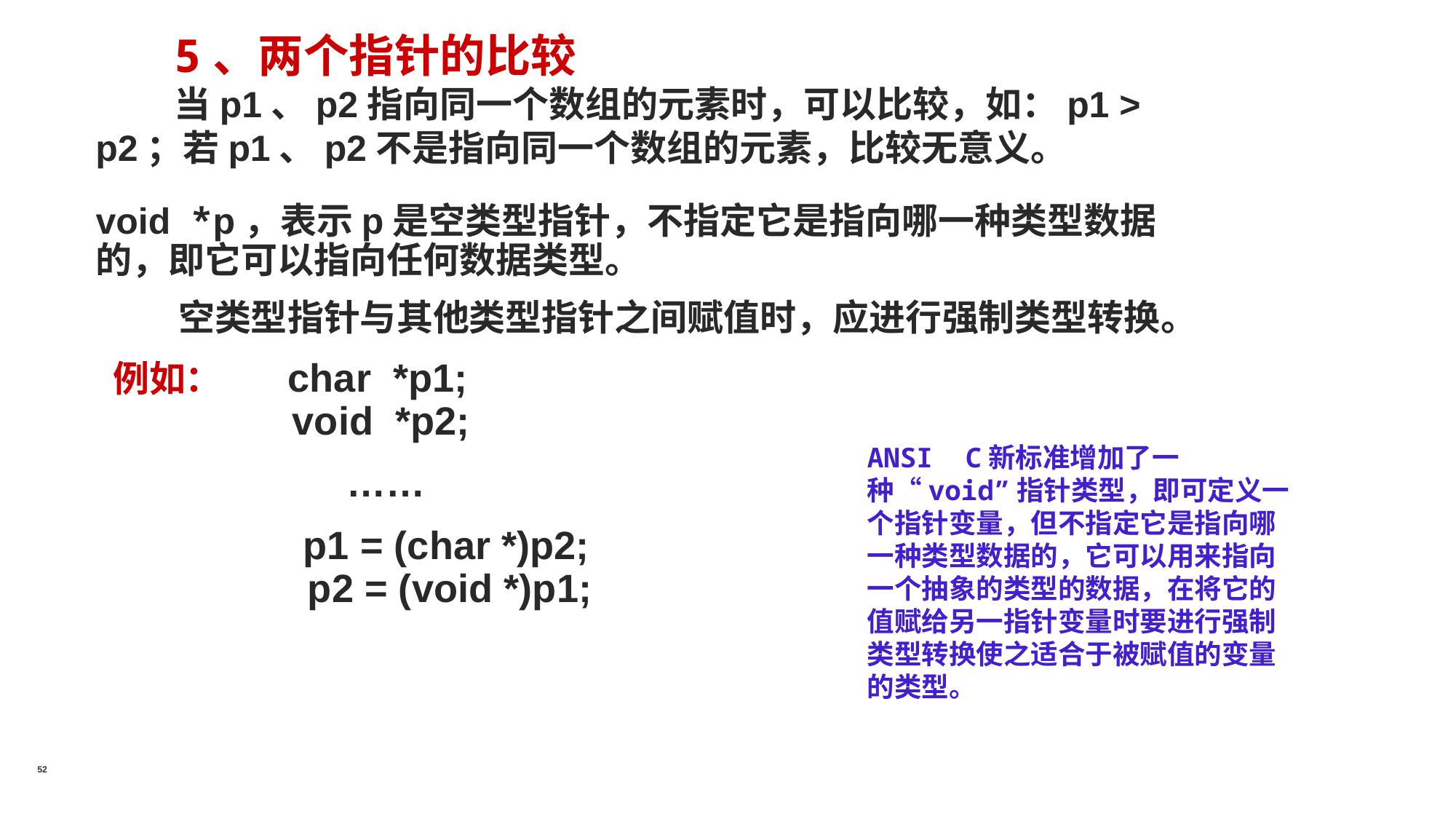

5、两个指针的比较
当p1、p2指向同一个数组的元素时，可以比较，如：p1 > p2；若p1、p2不是指向同一个数组的元素，比较无意义。
void  *p，表示p是空类型指针，不指定它是指向哪一种类型数据的，即它可以指向任何数据类型。
         空类型指针与其他类型指针之间赋值时，应进行强制类型转换。
 例如：       char  *p1;
                  void  *p2;
                       ……
                   p1 = (char *)p2;
　　　　     p2 = (void *)p1;
ANSI  C新标准增加了一种“void”指针类型，即可定义一个指针变量，但不指定它是指向哪一种类型数据的，它可以用来指向一个抽象的类型的数据，在将它的值赋给另一指针变量时要进行强制类型转换使之适合于被赋值的变量的类型。
52